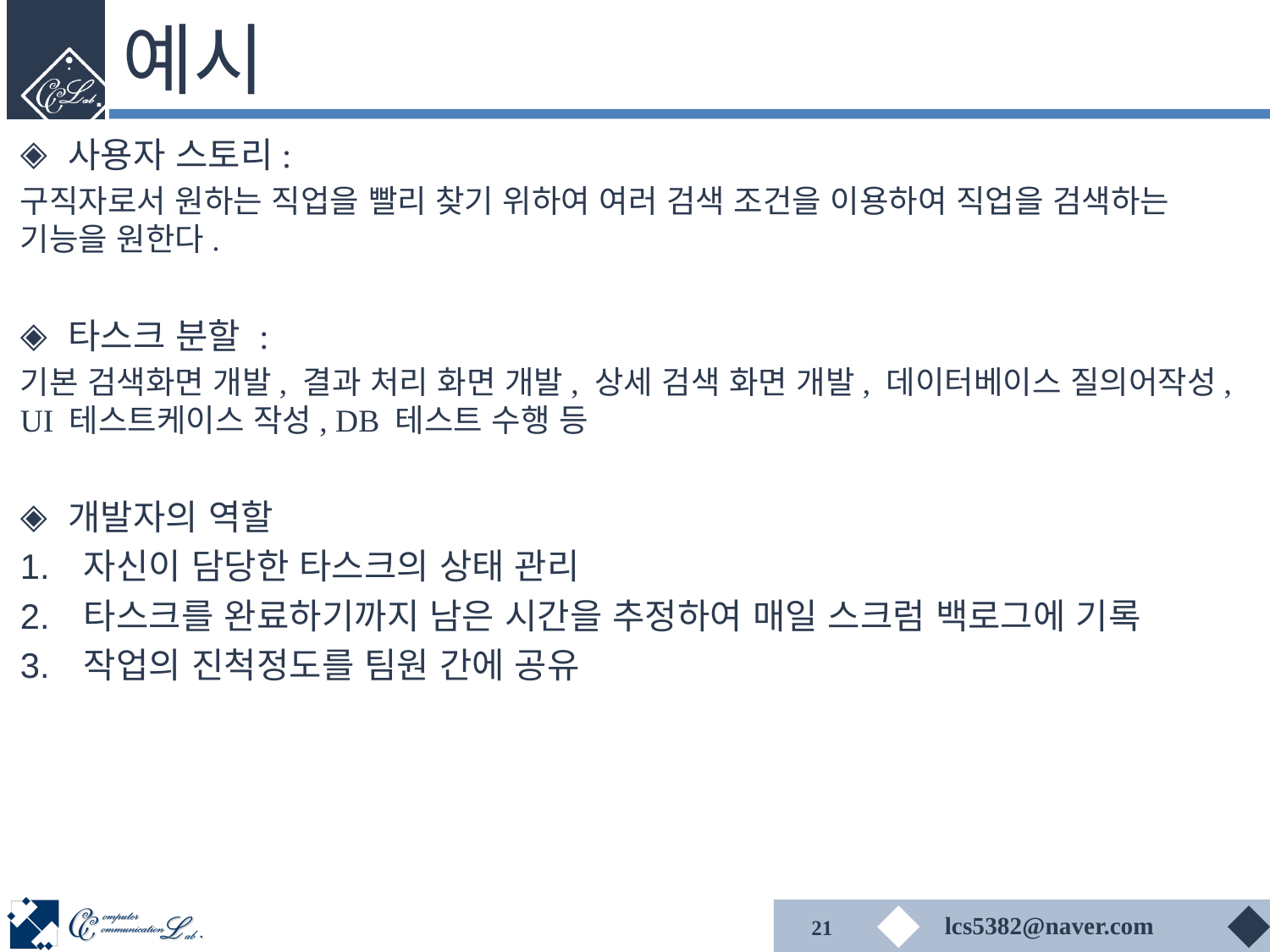

# 예시
사용자 스토리:
구직자로서 원하는 직업을 빨리 찾기 위하여 여러 검색 조건을 이용하여 직업을 검색하는 기능을 원한다.

타스크 분할 :
기본 검색화면 개발, 결과 처리 화면 개발, 상세 검색 화면 개발, 데이터베이스 질의어작성, UI 테스트케이스 작성, DB 테스트 수행 등

개발자의 역할
자신이 담당한 타스크의 상태 관리
타스크를 완료하기까지 남은 시간을 추정하여 매일 스크럼 백로그에 기록
작업의 진척정도를 팀원 간에 공유